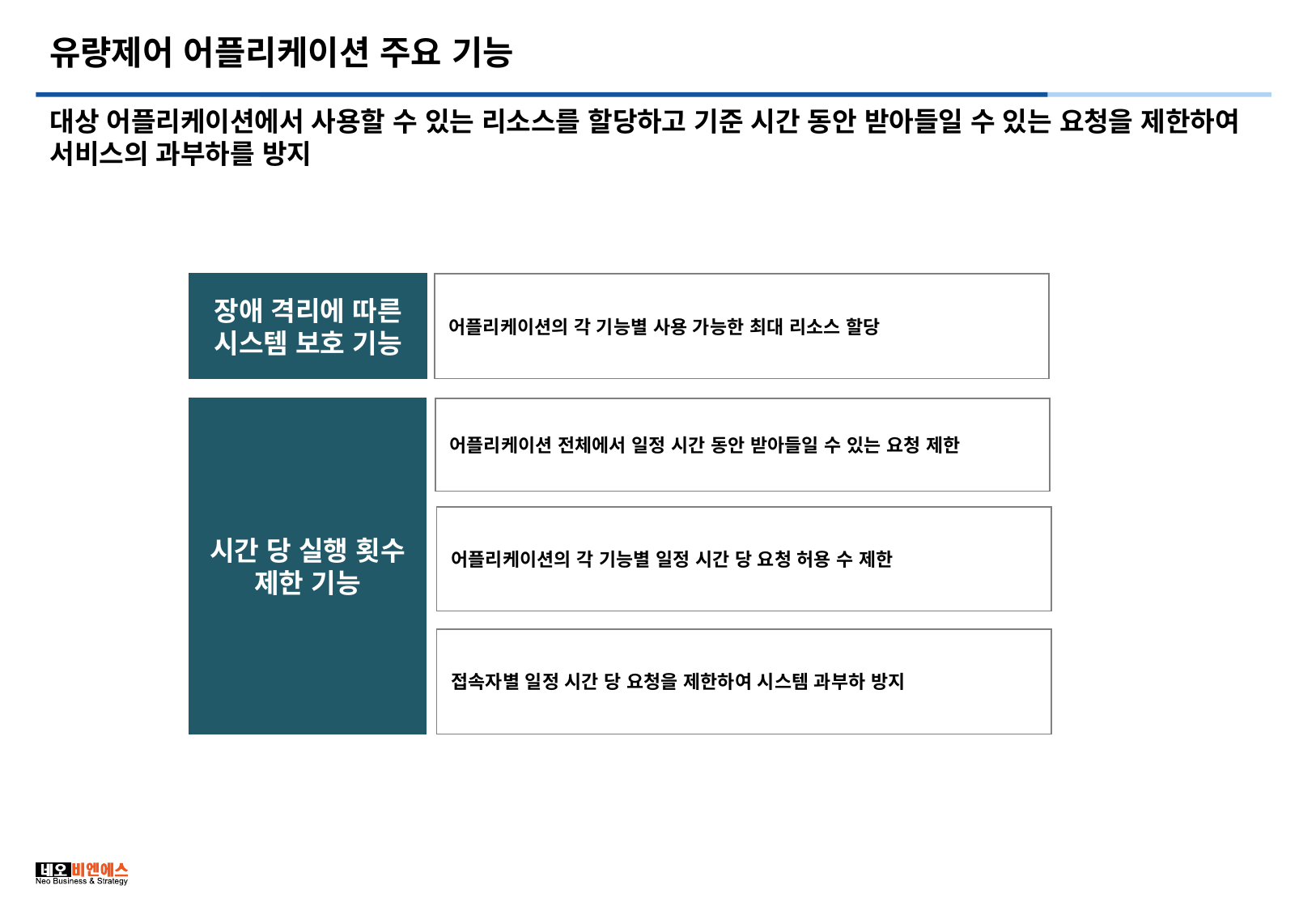

# 유량제어 어플리케이션 주요 기능
대상 어플리케이션에서 사용할 수 있는 리소스를 할당하고 기준 시간 동안 받아들일 수 있는 요청을 제한하여 서비스의 과부하를 방지
장애 격리에 따른
시스템 보호 기능
어플리케이션의 각 기능별 사용 가능한 최대 리소스 할당
어플리케이션 전체에서 일정 시간 동안 받아들일 수 있는 요청 제한
시간 당 실행 횟수 제한 기능
어플리케이션의 각 기능별 일정 시간 당 요청 허용 수 제한
접속자별 일정 시간 당 요청을 제한하여 시스템 과부하 방지